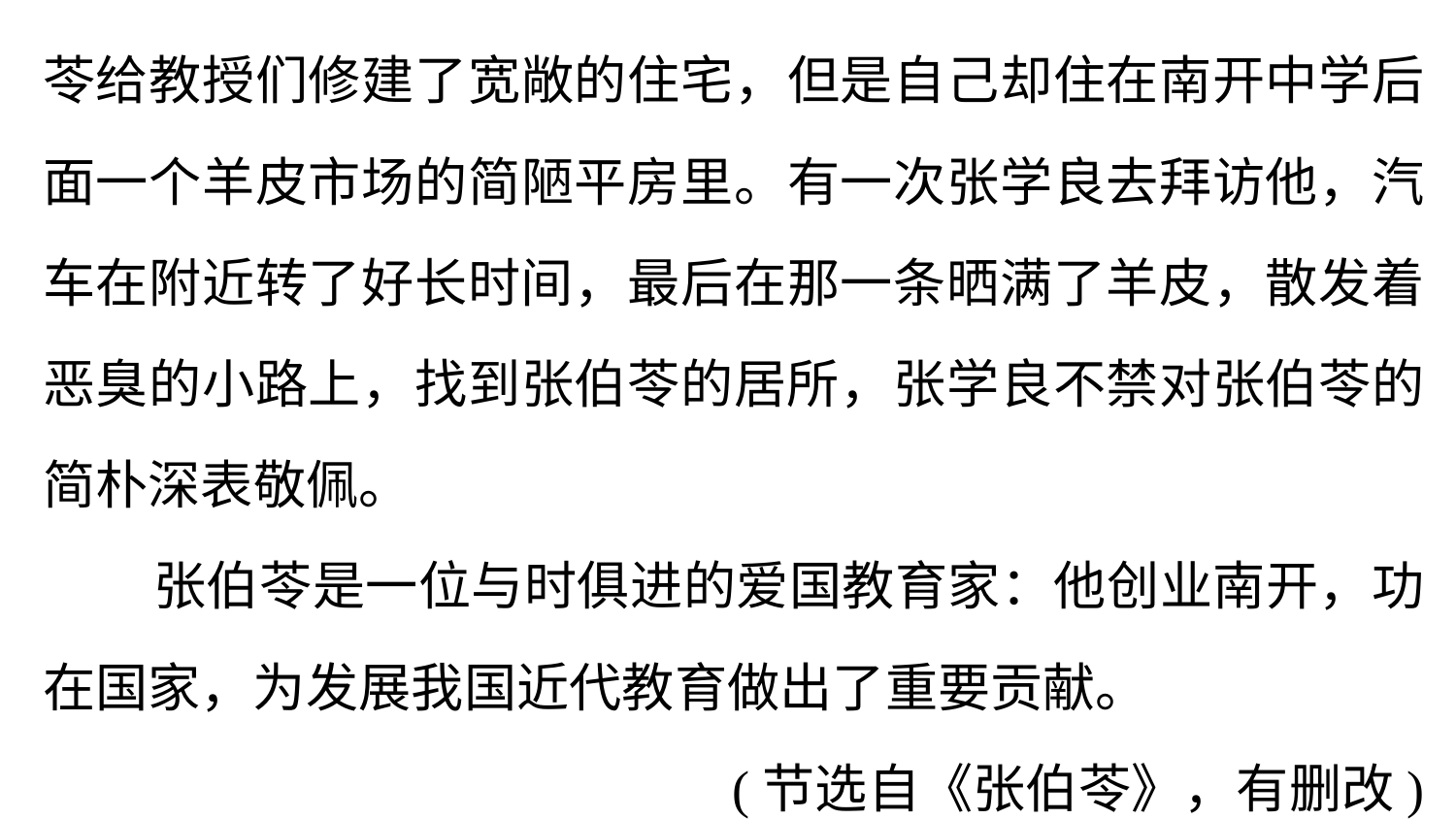

苓给教授们修建了宽敞的住宅，但是自己却住在南开中学后面一个羊皮市场的简陋平房里。有一次张学良去拜访他，汽车在附近转了好长时间，最后在那一条晒满了羊皮，散发着恶臭的小路上，找到张伯苓的居所，张学良不禁对张伯苓的简朴深表敬佩。
        张伯苓是一位与时俱进的爱国教育家：他创业南开，功在国家，为发展我国近代教育做出了重要贡献。
(节选自《张伯苓》，有删改)